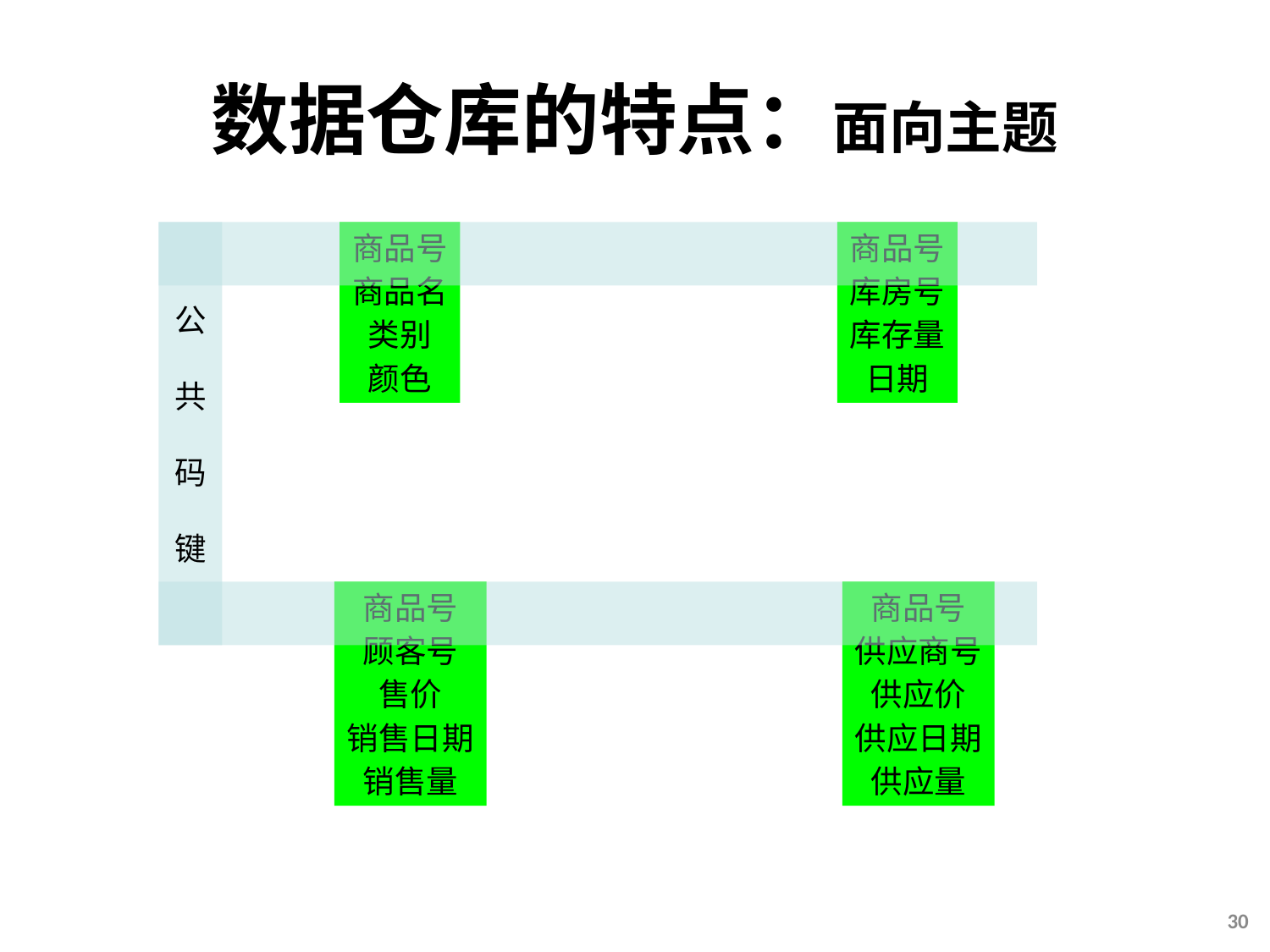

# 数据仓库的特点：面向主题

公

共

码

键
商品号
商品名
类别
颜色
商品号
库房号
库存量
日期

商品号
顾客号
售价
销售日期
销售量
商品号
供应商号
供应价
供应日期
供应量
30